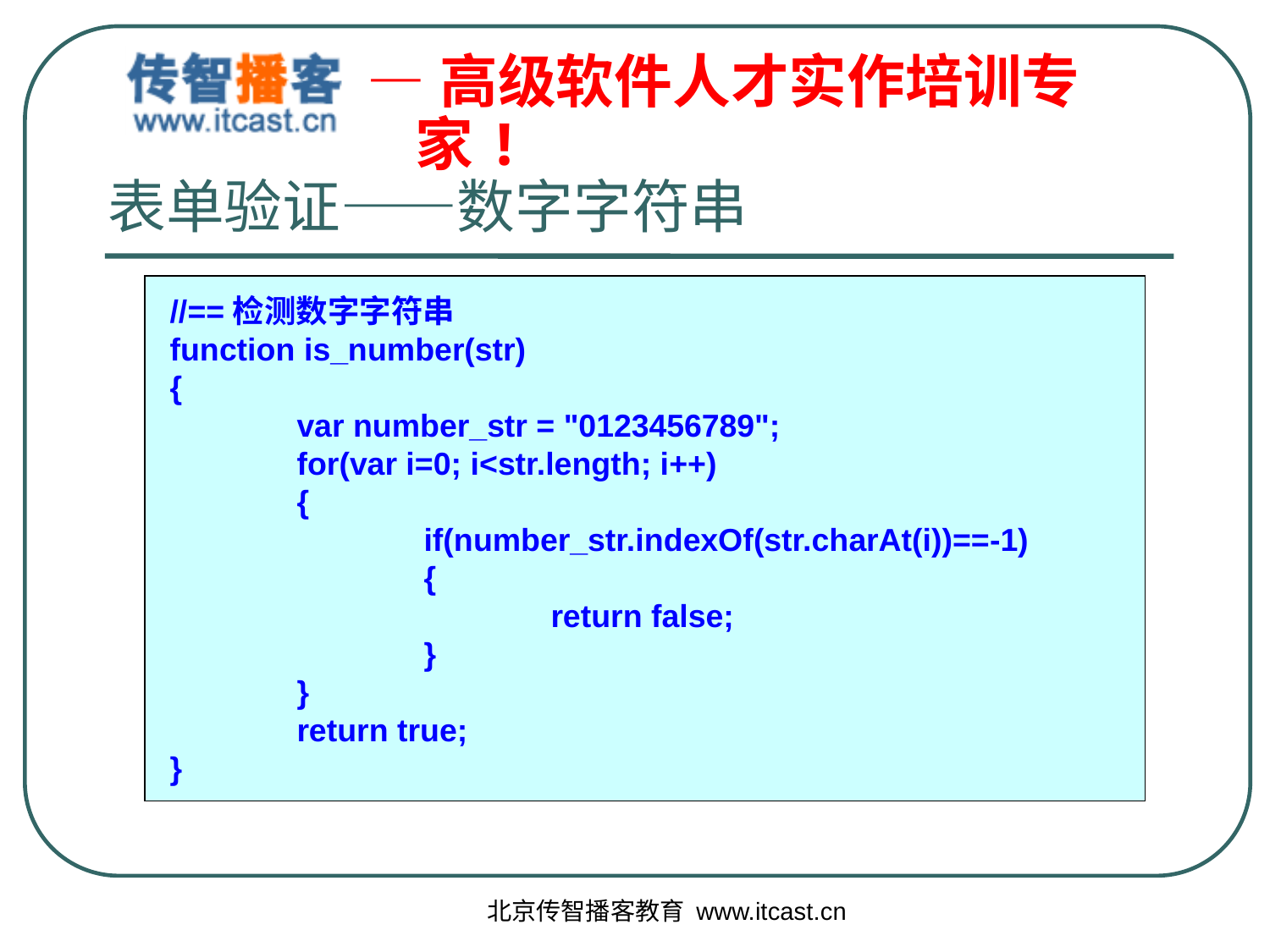

# 表单验证——数字字符串
//==检测数字字符串
function is_number(str)
{
	var number_str = "0123456789";
	for(var i=0; i<str.length; i++)
	{
		if(number_str.indexOf(str.charAt(i))==-1)
		{
			return false;
		}
	}
	return true;
}